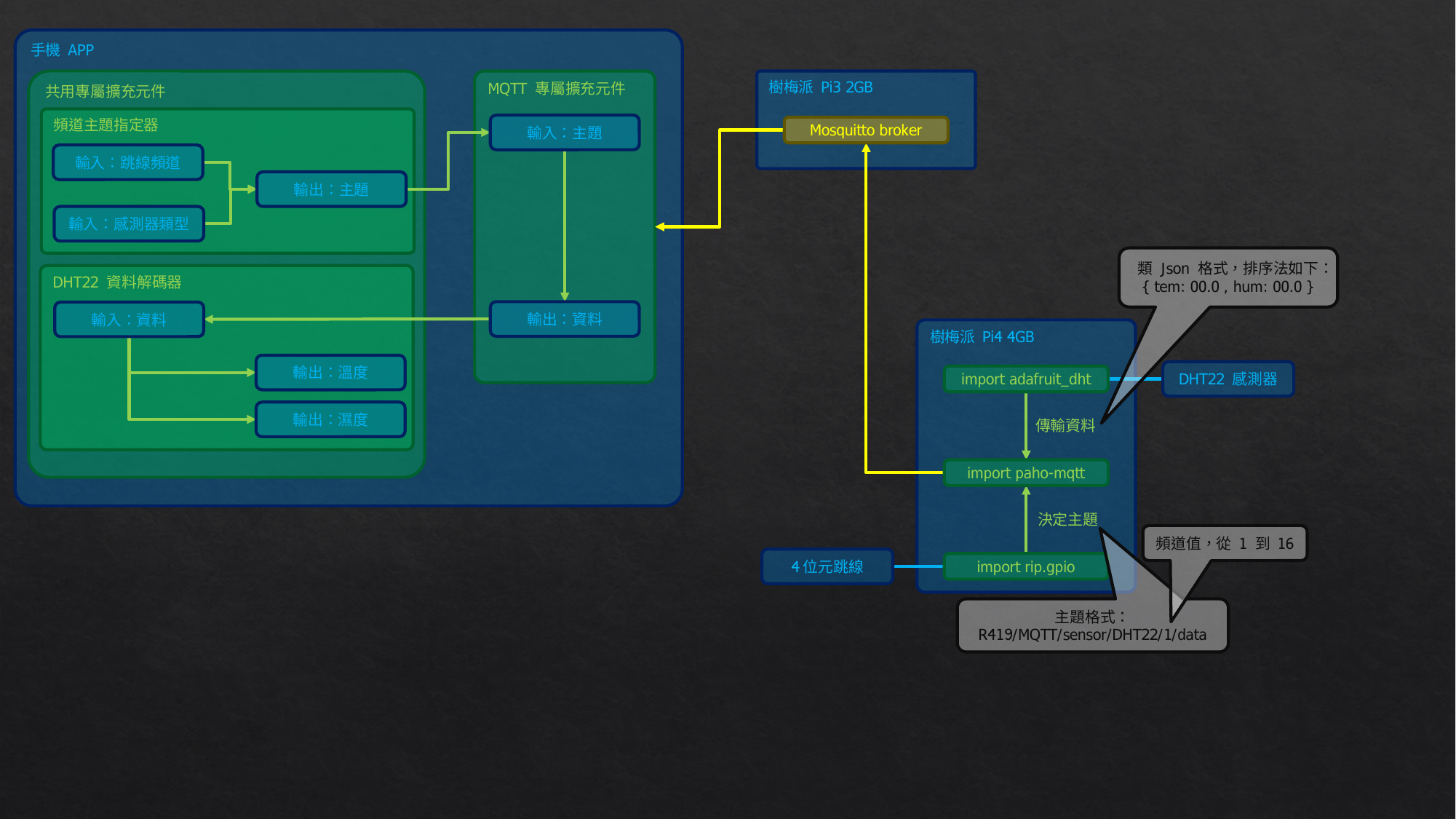

手機 APP
MQTT 專屬擴充元件
樹梅派 Pi3 2GB
共用專屬擴充元件
頻道主題指定器
輸入：主題
Mosquitto broker
輸入：跳線頻道
輸出：主題
輸入：感測器類型
類 Json 格式，排序法如下：
{ tem: 00.0 , hum: 00.0 }
DHT22 資料解碼器
輸出：資料
輸入：資料
樹梅派 Pi4 4GB
輸出：溫度
DHT22 感測器
import adafruit_dht
輸出：濕度
傳輸資料
import paho-mqtt
決定主題
頻道值，從 1 到 16
4位元跳線
import rip.gpio
主題格式：
R419/MQTT/sensor/DHT22/1/data